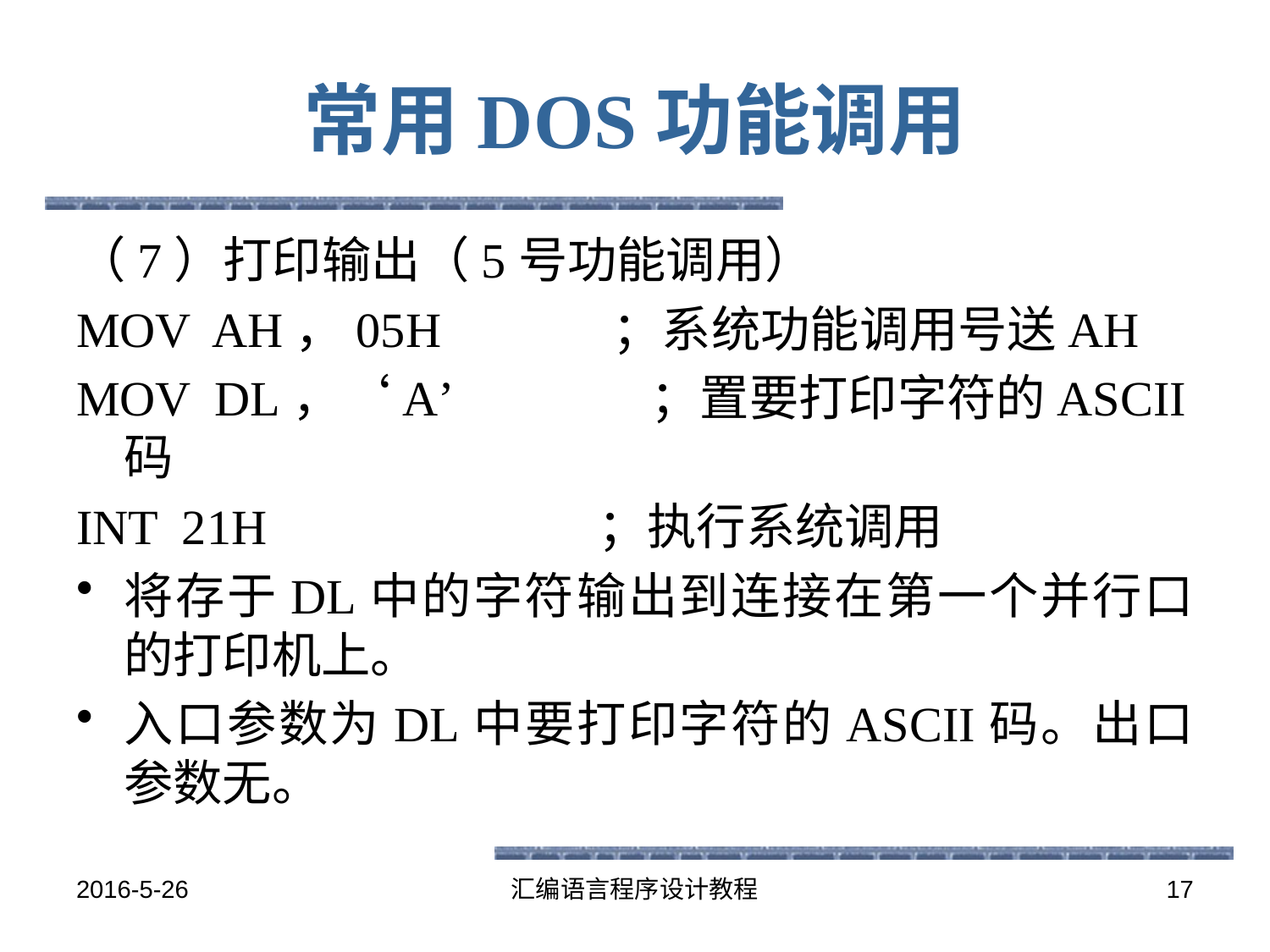

# 常用DOS功能调用
（7）打印输出（5号功能调用）
MOV  AH，05H             ；系统功能调用号送AH
MOV  DL，‘A’               ；置要打印字符的ASCII码
INT  21H                          ；执行系统调用
将存于DL中的字符输出到连接在第一个并行口的打印机上。
入口参数为DL中要打印字符的ASCII码。出口参数无。
2016-5-26
汇编语言程序设计教程
17